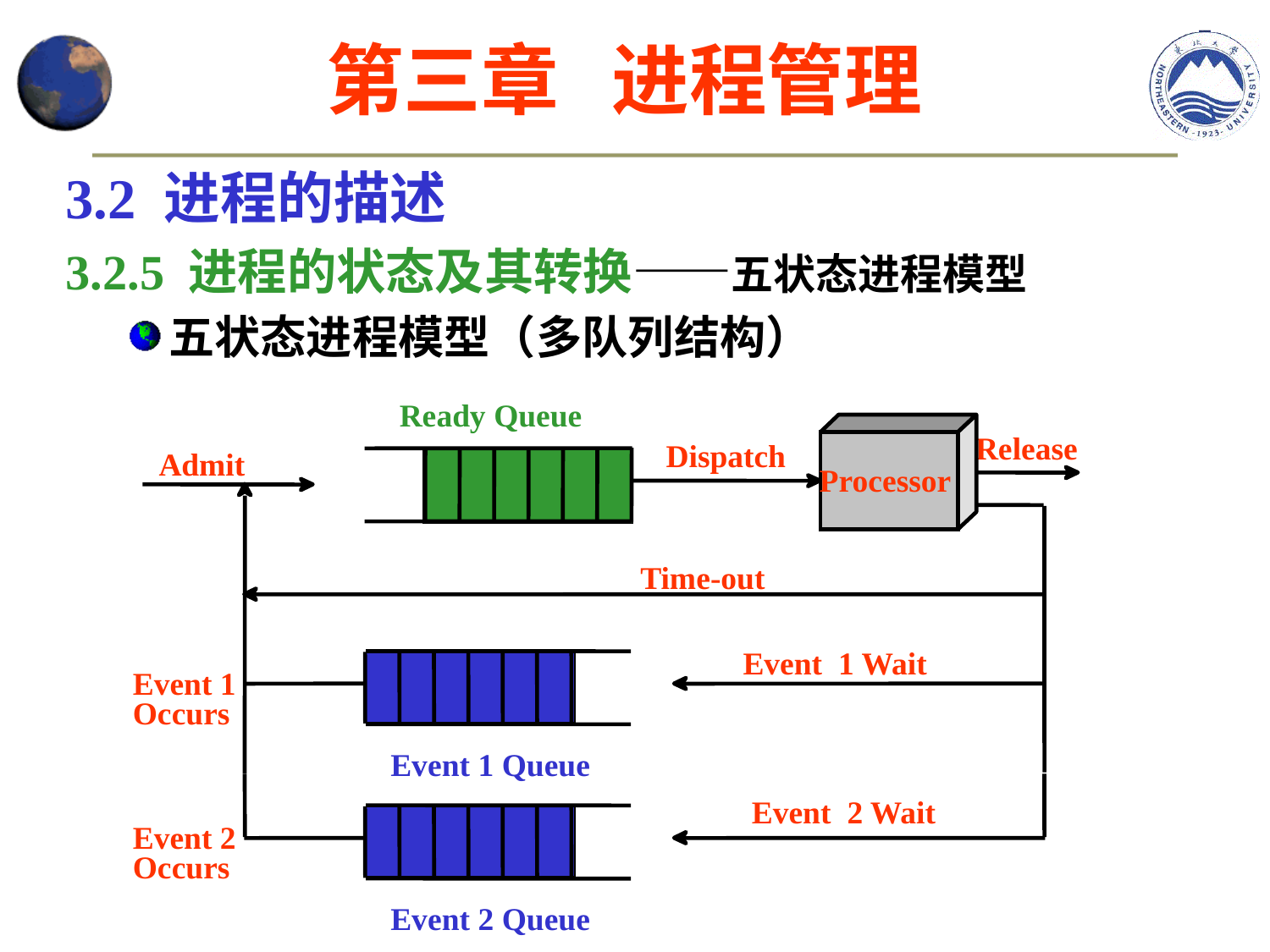

第三章   进程管理
3.2 进程的描述
3.2.5 进程的状态及其转换——五状态进程模型
五状态进程模型（多队列结构）
Ready Queue

Release
Dispatch
Admit

Processor

Time-out

Event  1 Wait

Event 1

Occurs
Event 1 Queue

Event  2 Wait

Event 2

Occurs
Event 2 Queue